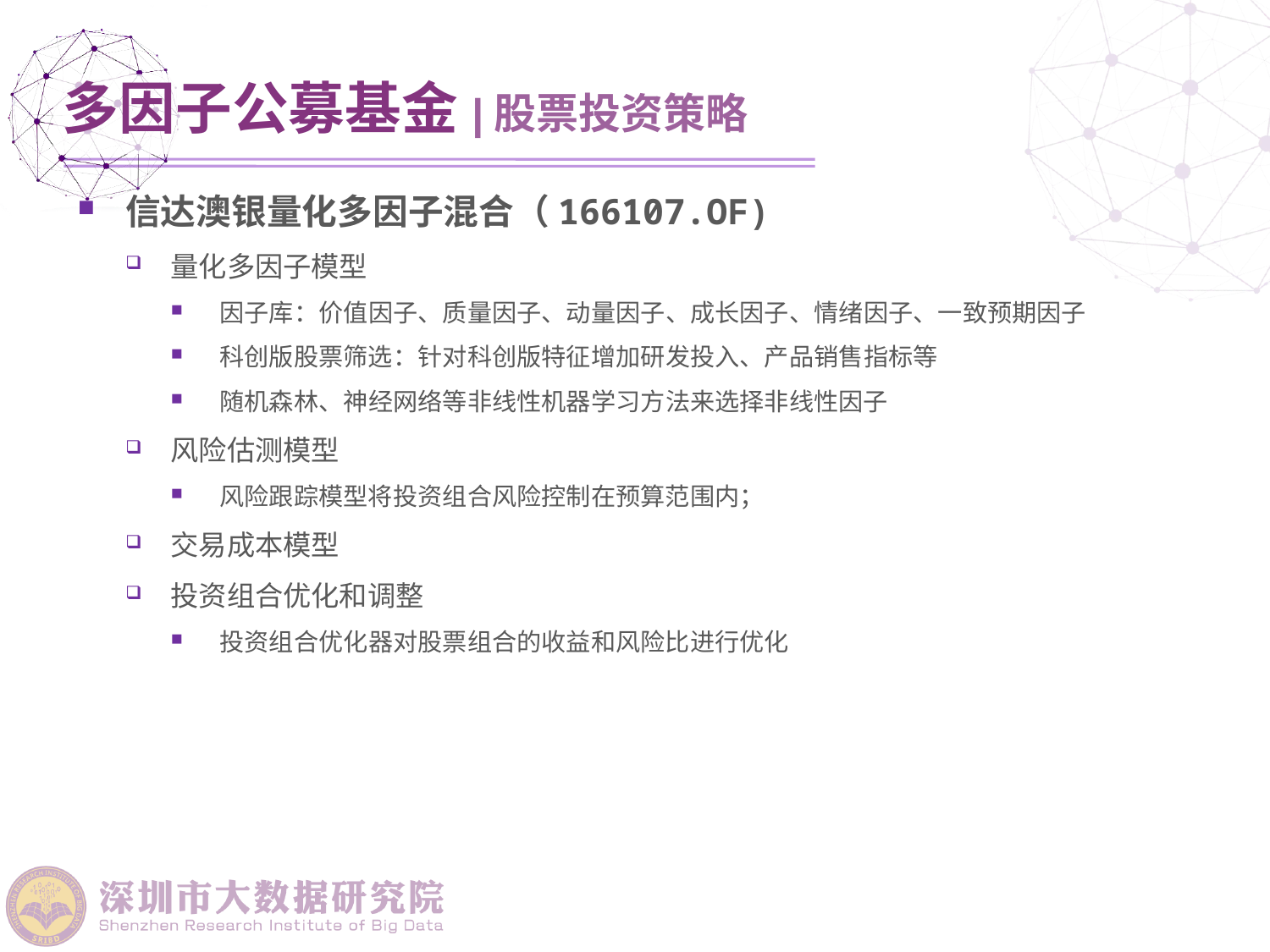

信达澳银量化多因子混合（166107.OF)
量化多因子模型
因子库：价值因子、质量因子、动量因子、成长因子、情绪因子、一致预期因子
科创版股票筛选：针对科创版特征增加研发投入、产品销售指标等
随机森林、神经网络等非线性机器学习方法来选择非线性因子
风险估测模型
风险跟踪模型将投资组合风险控制在预算范围内；
交易成本模型
投资组合优化和调整
投资组合优化器对股票组合的收益和风险比进行优化
多因子公募基金|股票投资策略